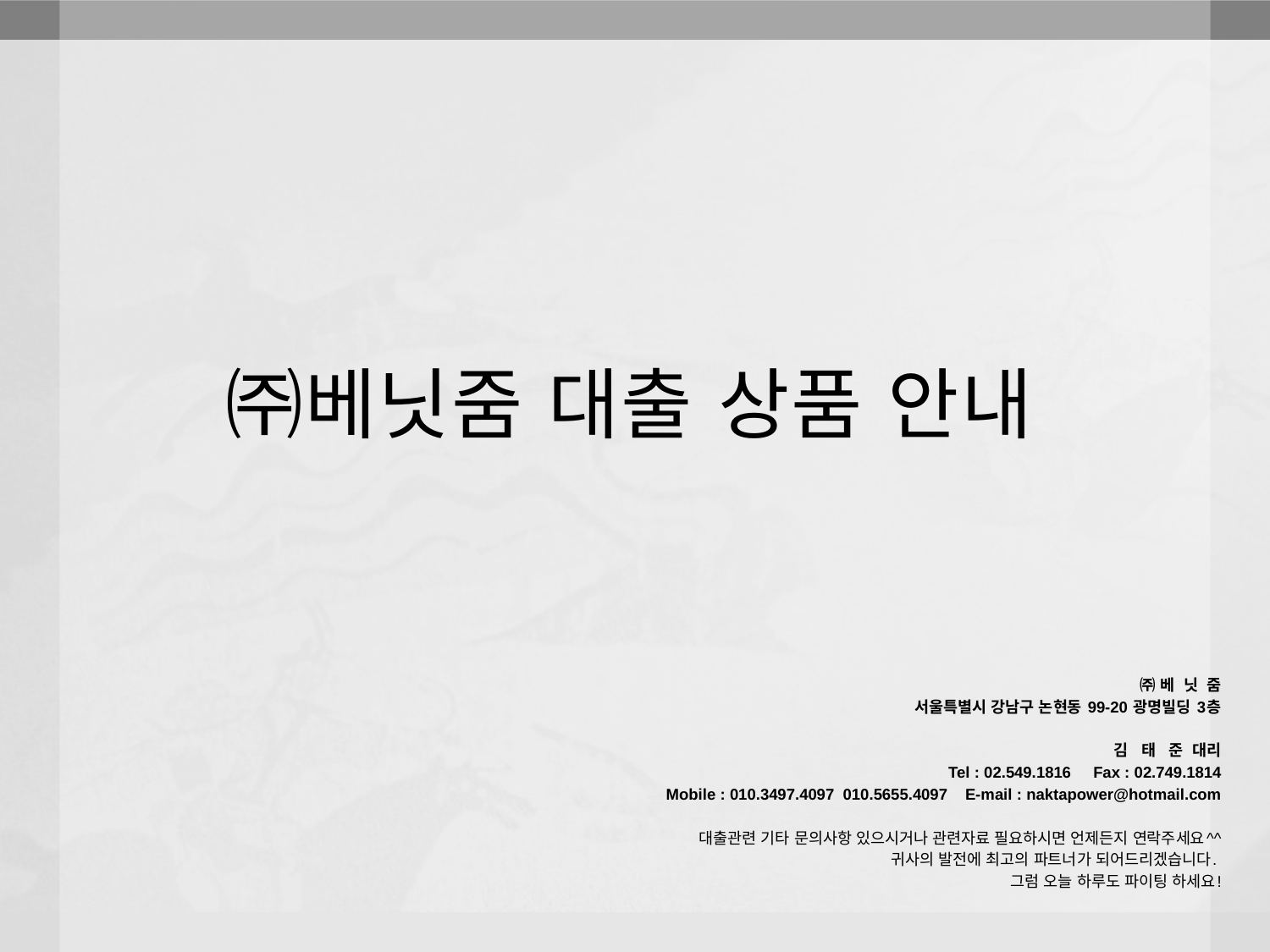

# ㈜베닛줌 대출 상품 안내
㈜ 베  닛  줌
서울특별시 강남구 논현동 99-20 광명빌딩 3층

김   태   준  대리
Tel : 02.549.1816     Fax : 02.749.1814
Mobile : 010.3497.4097  010.5655.4097    E-mail : naktapower@hotmail.com

대출관련 기타 문의사항 있으시거나 관련자료 필요하시면 언제든지 연락주세요^^
귀사의 발전에 최고의 파트너가 되어드리겠습니다.
그럼 오늘 하루도 파이팅 하세요!